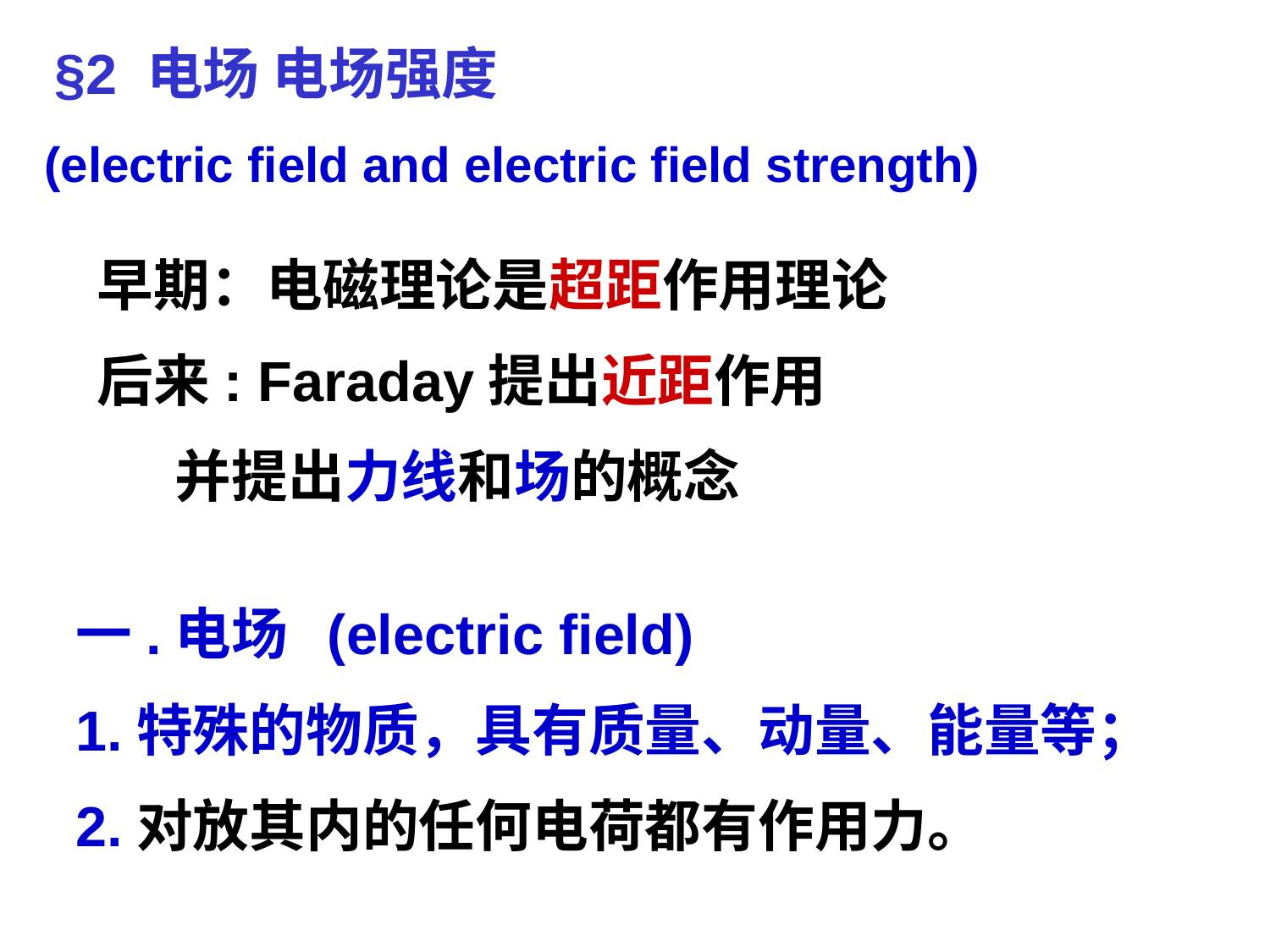

§2 电场 电场强度
(electric field and electric field strength)
早期：电磁理论是超距作用理论
后来: Faraday提出近距作用
     并提出力线和场的概念
一.电场  (electric field)
1.特殊的物质，具有质量、动量、能量等；
2.对放其内的任何电荷都有作用力。